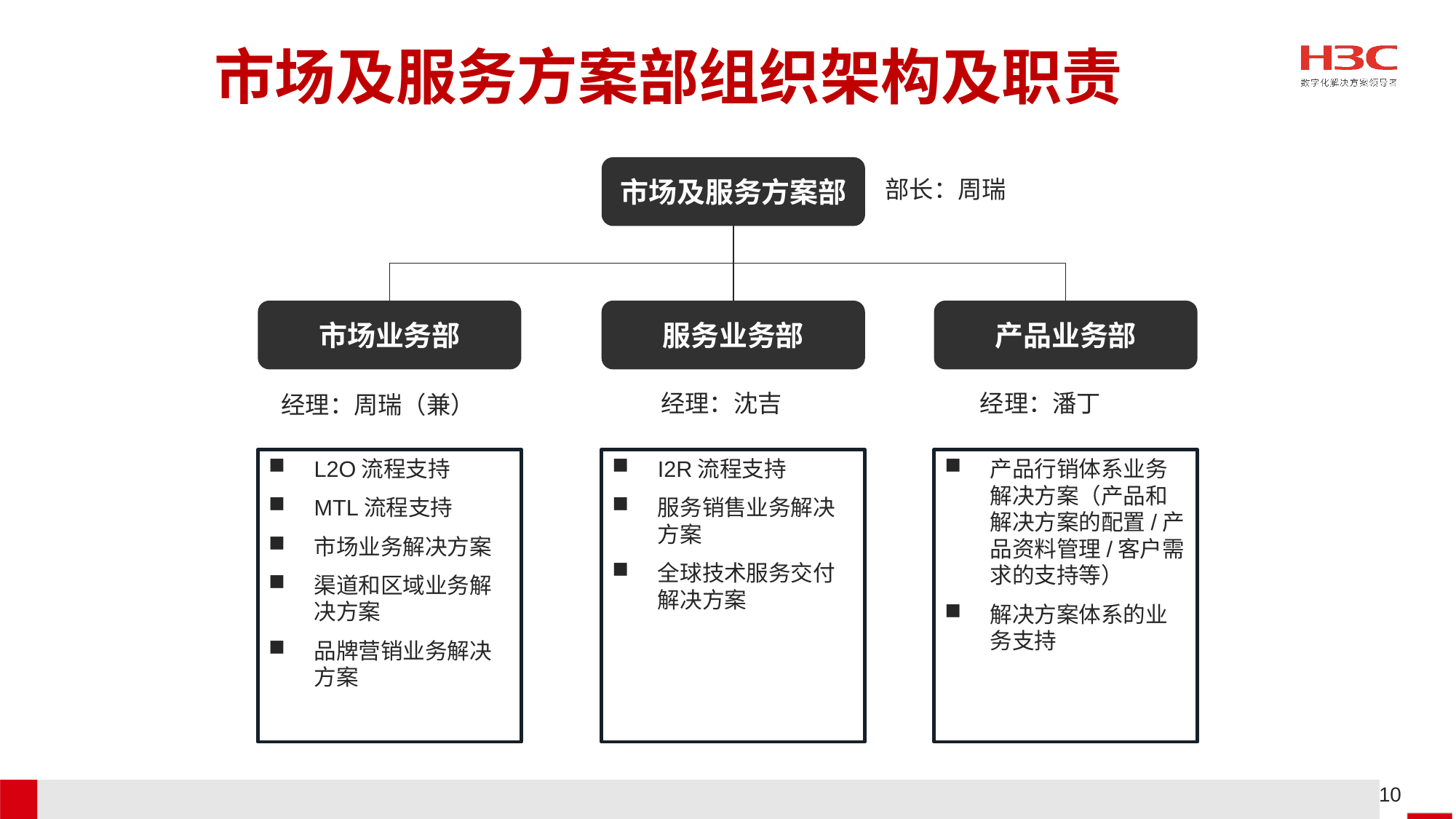

# 市场及服务方案部组织架构及职责
市场及服务方案部
部长：周瑞
市场业务部
服务业务部
产品业务部
经理：沈吉
经理：潘丁
经理：周瑞（兼）
I2R流程支持
服务销售业务解决方案
全球技术服务交付解决方案
产品行销体系业务解决方案（产品和解决方案的配置/产品资料管理/客户需求的支持等）
解决方案体系的业务支持
L2O流程支持
MTL流程支持
市场业务解决方案
渠道和区域业务解决方案
品牌营销业务解决方案